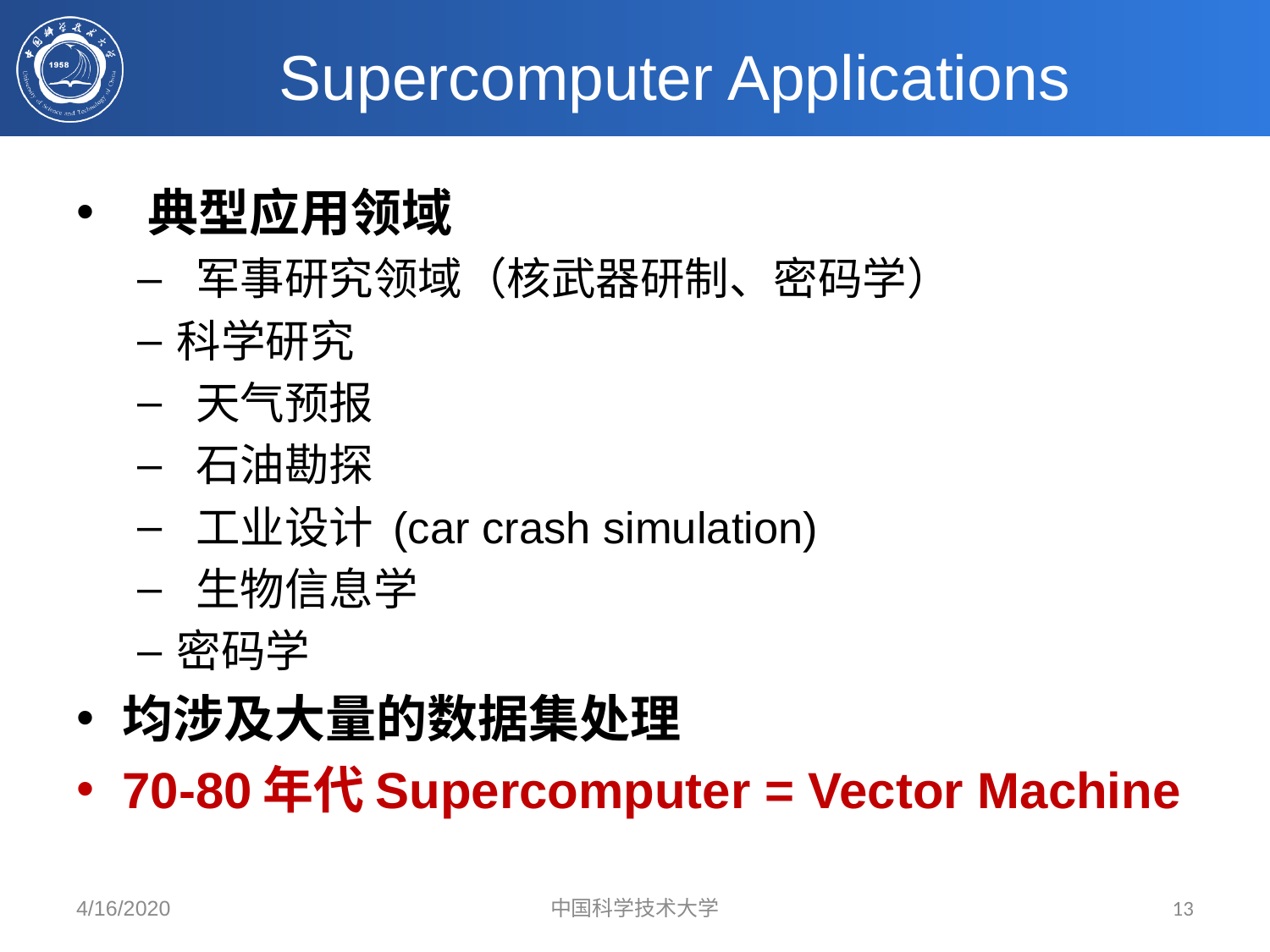

# Supercomputer Applications
 典型应用领域
 军事研究领域（核武器研制、密码学）
科学研究
 天气预报
 石油勘探
 工业设计 (car crash simulation)
 生物信息学
密码学
均涉及大量的数据集处理
70-80年代Supercomputer = Vector Machine

4/16/2020
中国科学技术大学
13